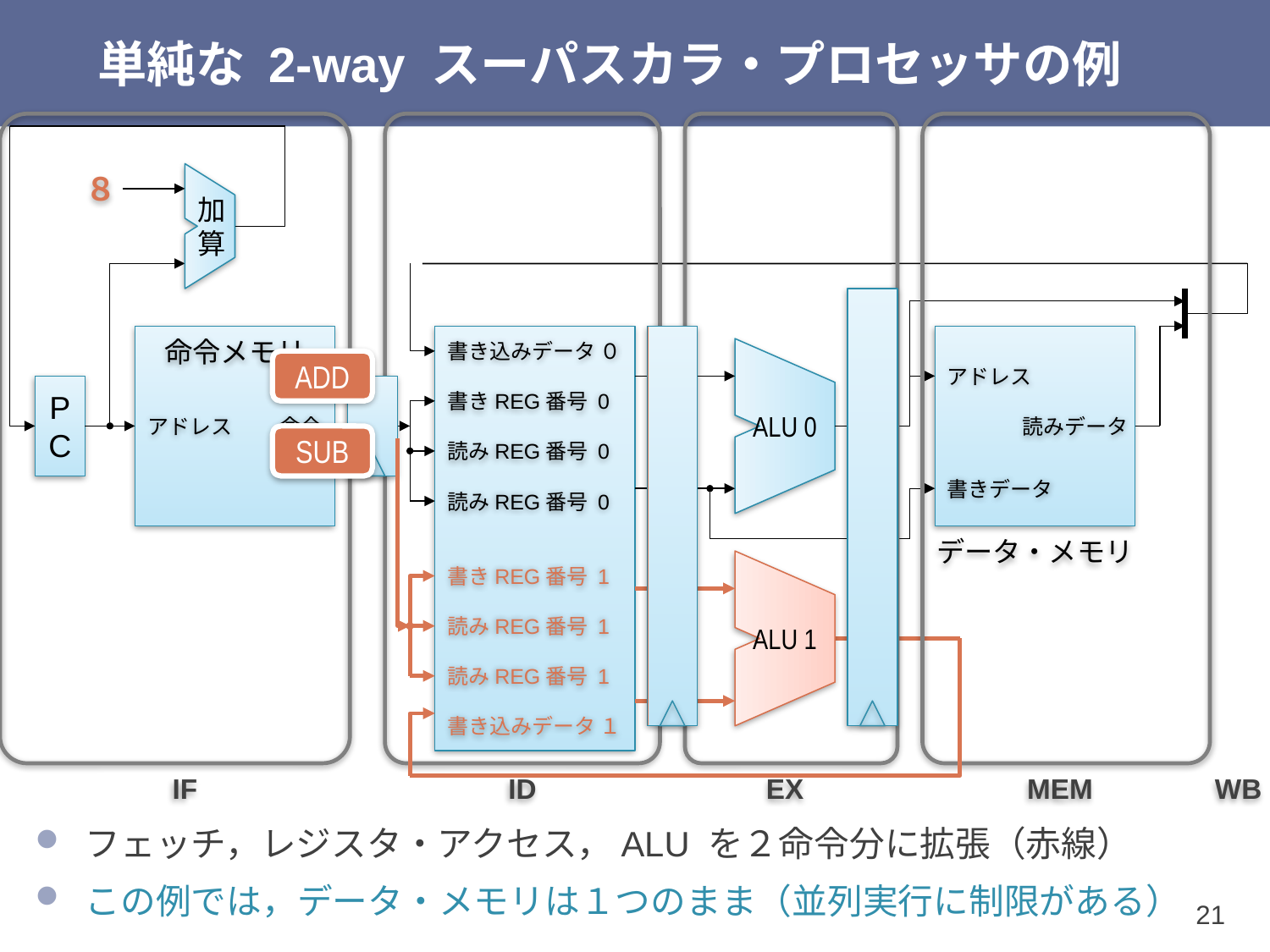

# 単純な 2-way スーパスカラ・プロセッサの例

８
加算

命令メモリ

書き込みデータ ０

ADD
アドレス
ALU 0
PC

書きREG番号 0

アドレス
命令
読みデータ
SUB
読みREG番号 0

書きデータ
読みREG番号 0

データ・メモリ
書きREG番号 1

ALU 1
読みREG番号 1
読みREG番号 1
書き込みデータ １

IF
ID
EX
MEM
WB
フェッチ，レジスタ・アクセス，ALU を２命令分に拡張（赤線）
この例では，データ・メモリは１つのまま（並列実行に制限がある）